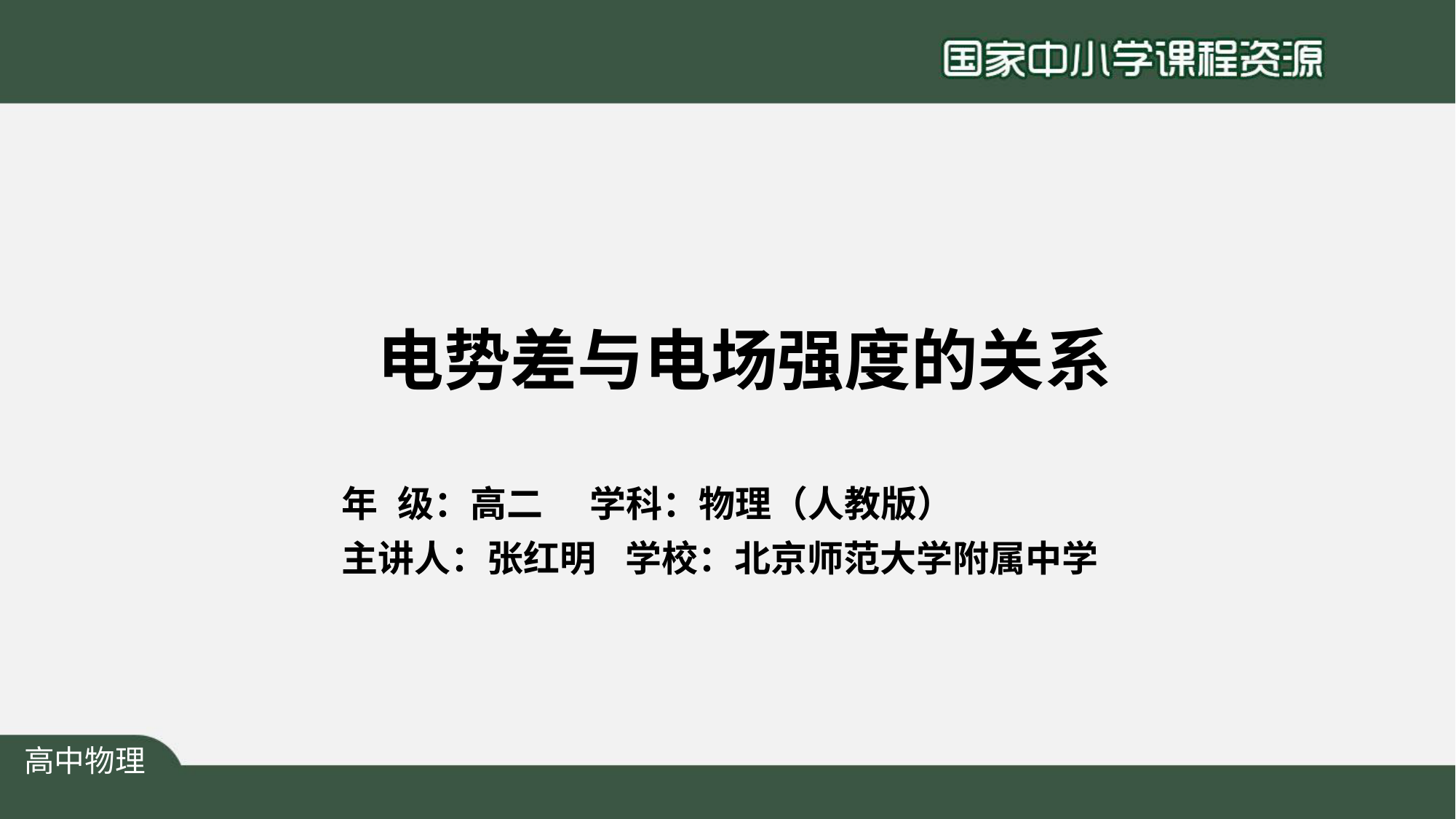

# 电势差与电场强度的关系
年	级：高二	学科：物理（人教版）
主讲人：张红明	学校：北京师范大学附属中学
高中物理